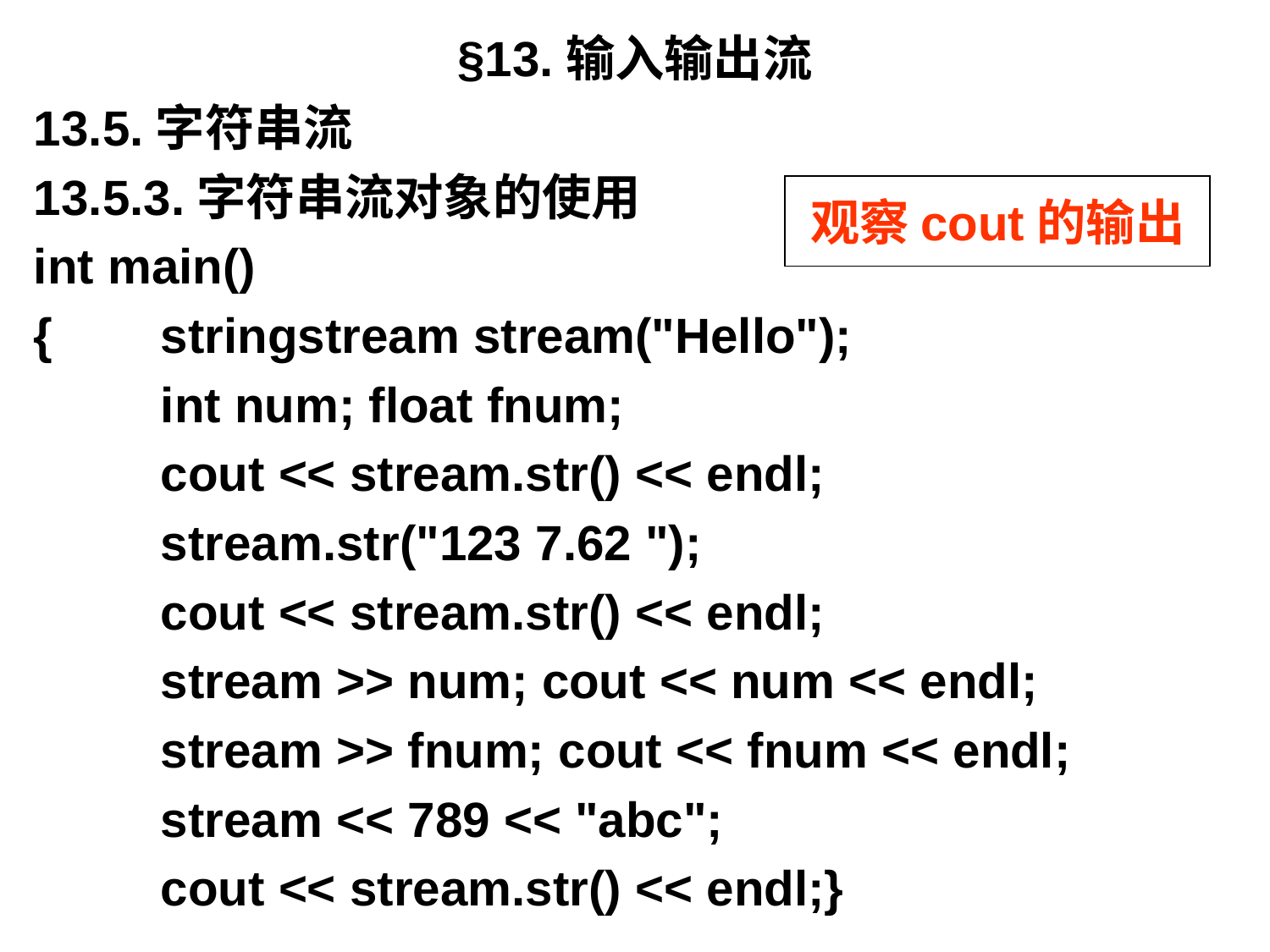

§13.输入输出流
13.5.字符串流
13.5.3.字符串流对象的使用
int main()
{	stringstream stream("Hello");
	int num; float fnum;
	cout << stream.str() << endl;
	stream.str("123 7.62 ");
	cout << stream.str() << endl;
	stream >> num; cout << num << endl;
	stream >> fnum; cout << fnum << endl;
	stream << 789 << "abc";
	cout << stream.str() << endl;}
观察cout的输出